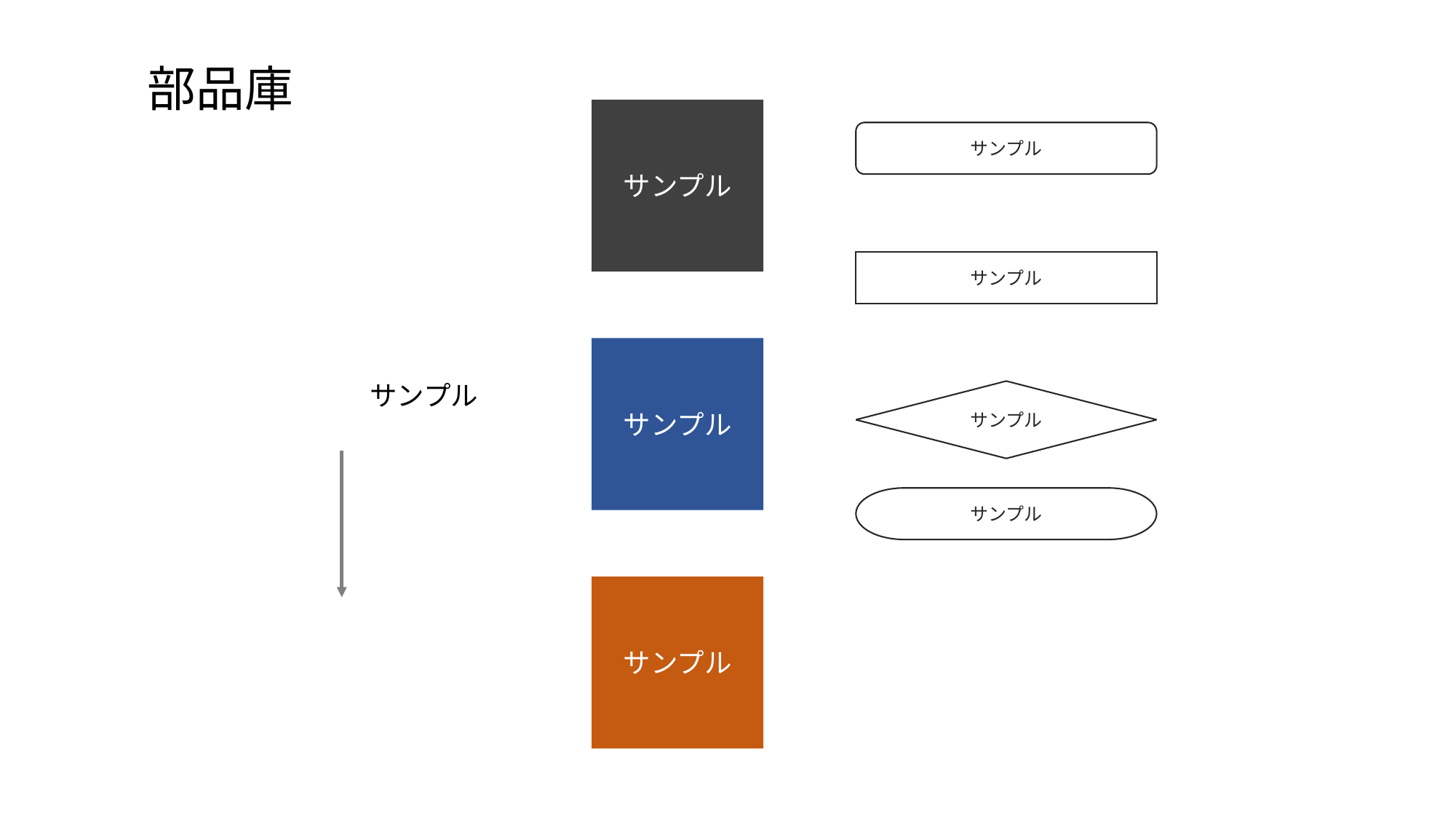

部品庫
サンプル
サンプル
サンプル
サンプル
サンプル
サンプル
サンプル
サンプル